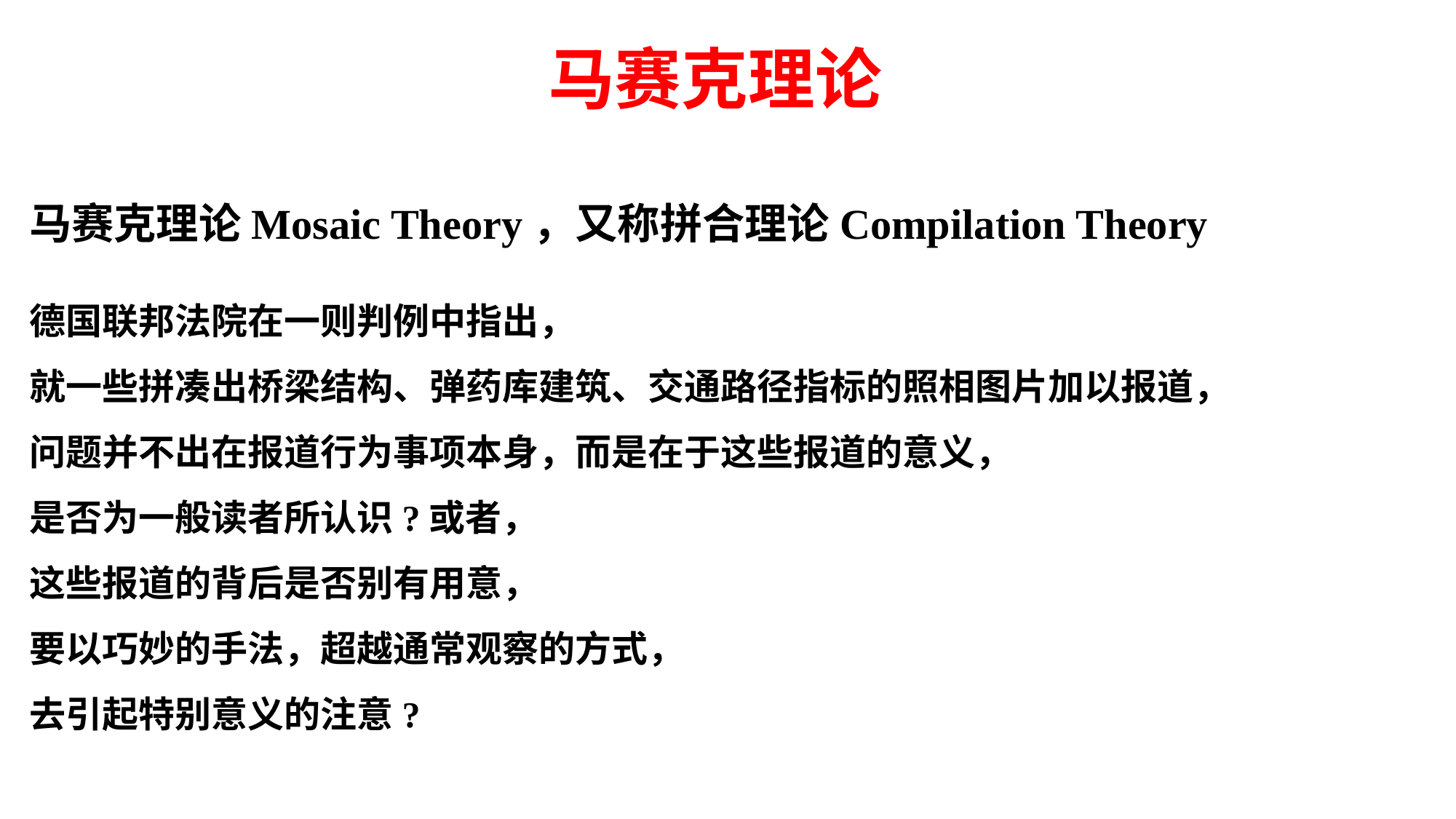

# 马赛克理论
马赛克理论Mosaic Theory，又称拼合理论Compilation Theory

德国联邦法院在一则判例中指出，
就一些拼凑出桥梁结构、弹药库建筑、交通路径指标的照相图片加以报道，
问题并不出在报道行为事项本身，而是在于这些报道的意义，
是否为一般读者所认识?或者，
这些报道的背后是否别有用意，
要以巧妙的手法，超越通常观察的方式，
去引起特别意义的注意?